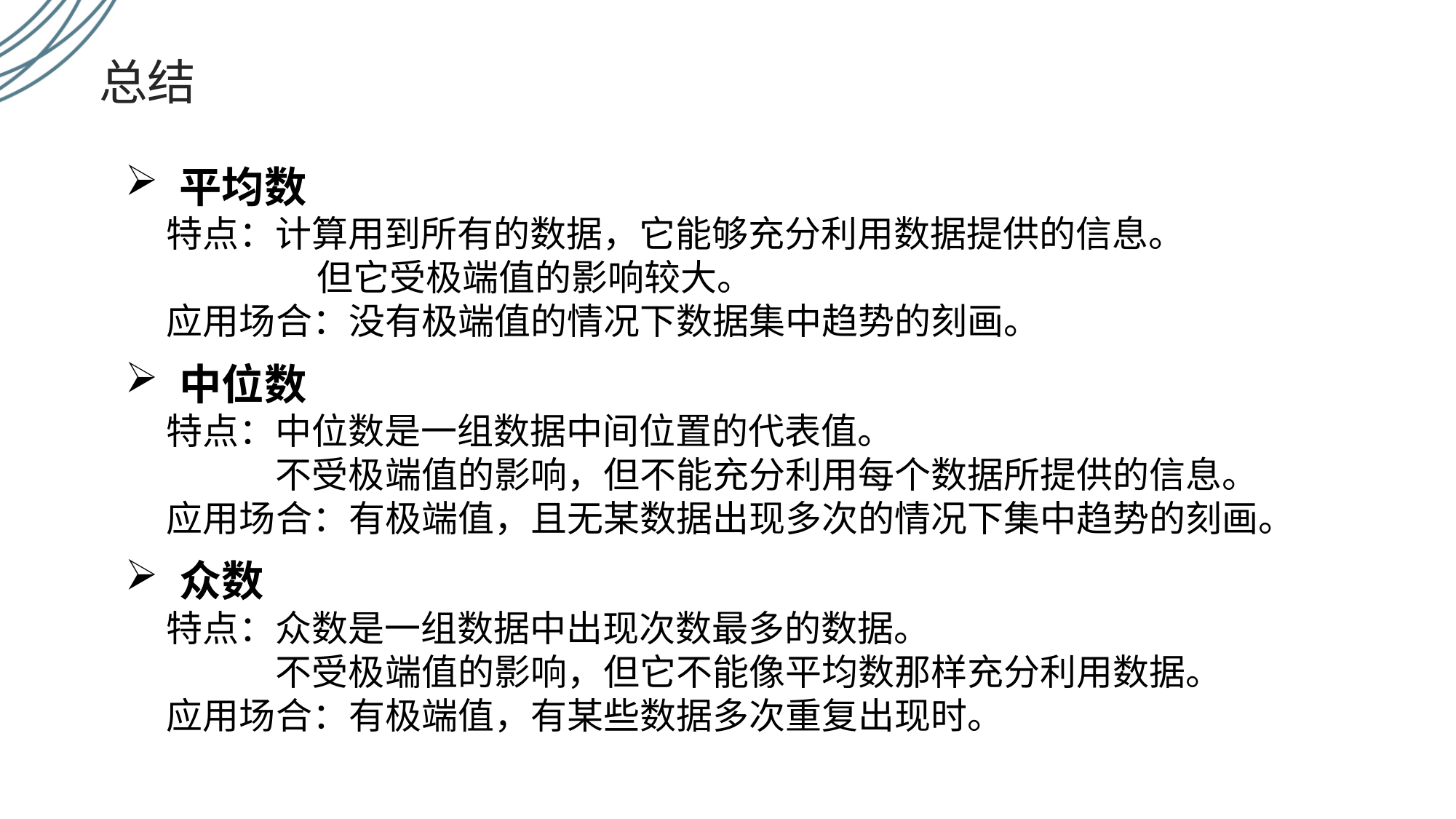

总结
平均数
	特点：计算用到所有的数据，它能够充分利用数据提供的信息。
    		    但它受极端值的影响较大。
    应用场合：没有极端值的情况下数据集中趋势的刻画。
中位数
	特点：中位数是一组数据中间位置的代表值。
	    不受极端值的影响，但不能充分利用每个数据所提供的信息。
    应用场合：有极端值，且无某数据出现多次的情况下集中趋势的刻画。
众数
	特点：众数是一组数据中出现次数最多的数据。
	    不受极端值的影响，但它不能像平均数那样充分利用数据。
    应用场合：有极端值，有某些数据多次重复出现时。